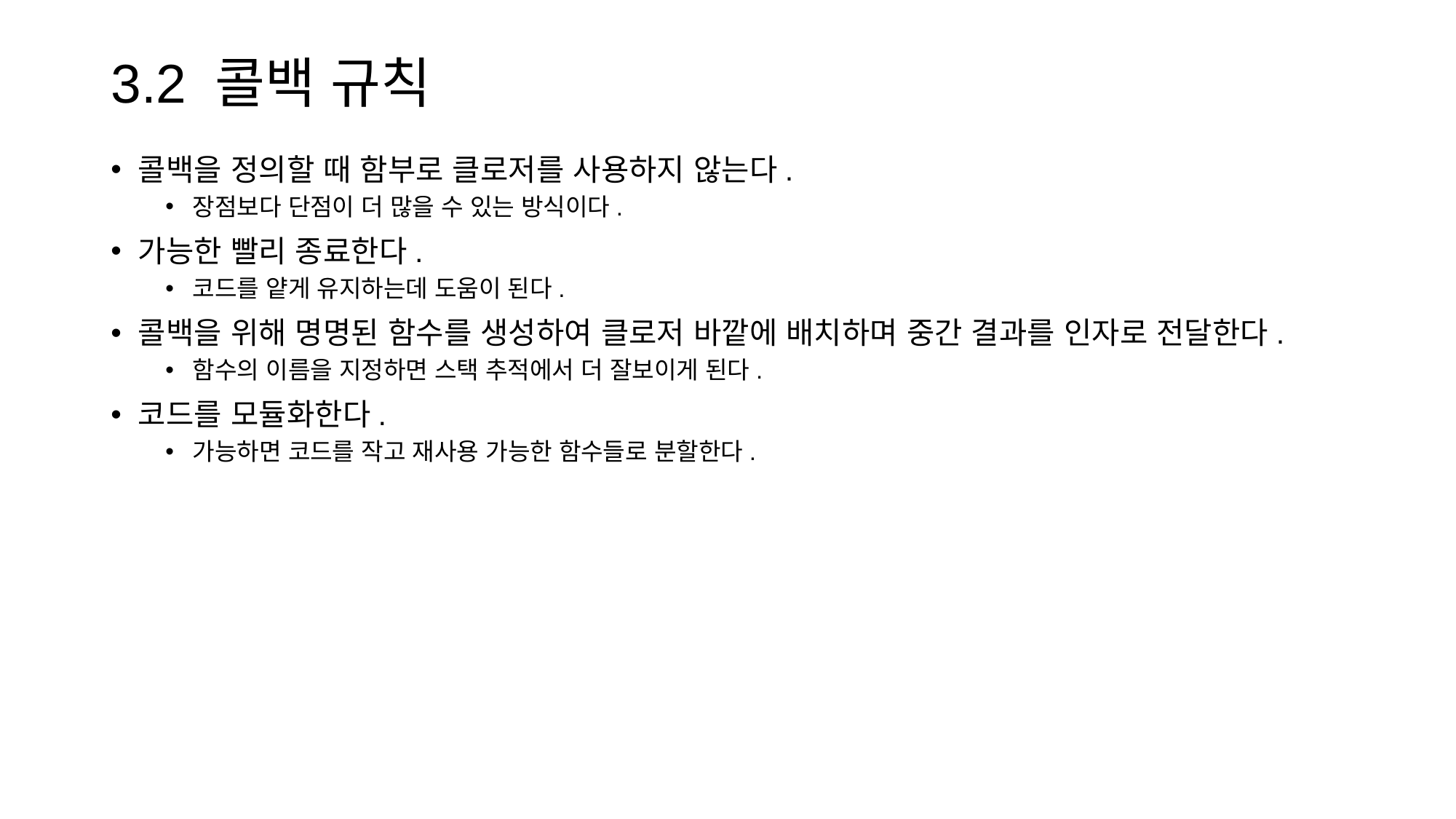

# 3.2 콜백 규칙
콜백을 정의할 때 함부로 클로저를 사용하지 않는다.
장점보다 단점이 더 많을 수 있는 방식이다.
가능한 빨리 종료한다.
코드를 얕게 유지하는데 도움이 된다.
콜백을 위해 명명된 함수를 생성하여 클로저 바깥에 배치하며 중간 결과를 인자로 전달한다.
함수의 이름을 지정하면 스택 추적에서 더 잘보이게 된다.
코드를 모듈화한다.
가능하면 코드를 작고 재사용 가능한 함수들로 분할한다.